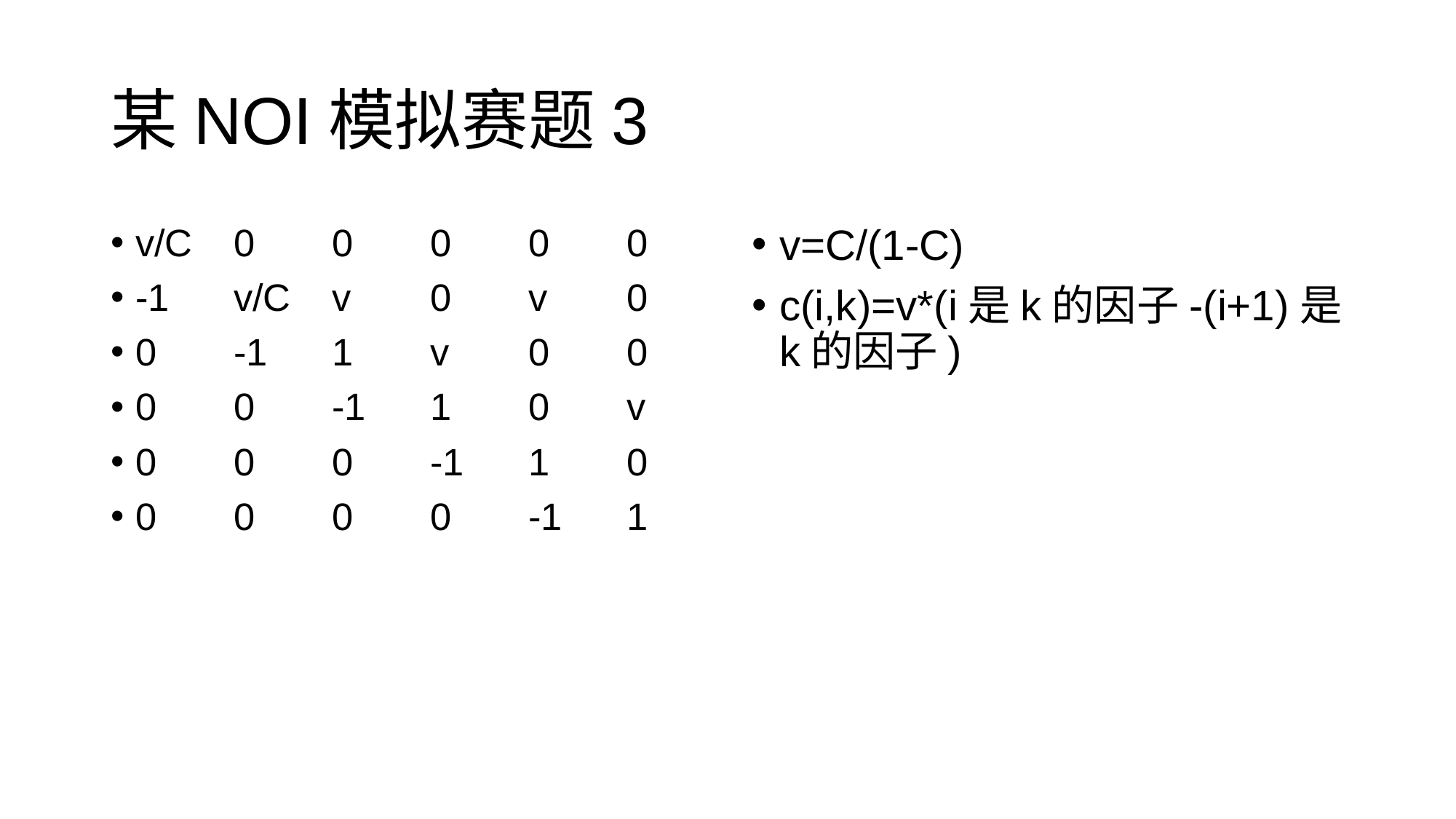

# 某NOI模拟赛题3
v/C	0	0	0	0	0
-1	v/C	v	0	v	0
0	-1	1	v	0	0
0	0	-1	1	0	v
0	0	0	-1	1	0
0	0	0	0	-1	1
v=C/(1-C)
c(i,k)=v*(i是k的因子-(i+1)是k的因子)